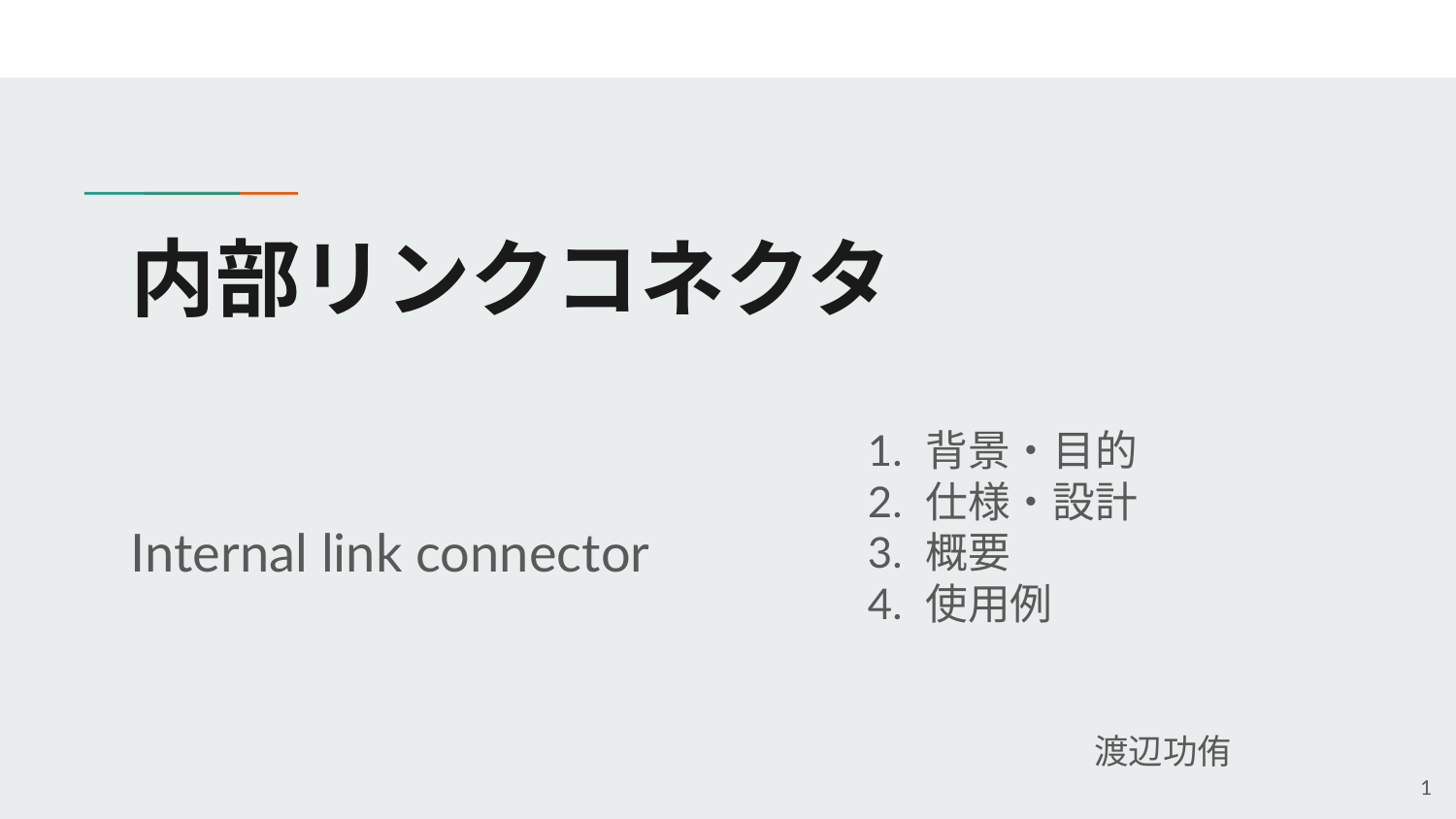

# 内部リンクコネクタ
背景・目的
仕様・設計
概要
使用例
Internal link connector
渡辺功侑
1